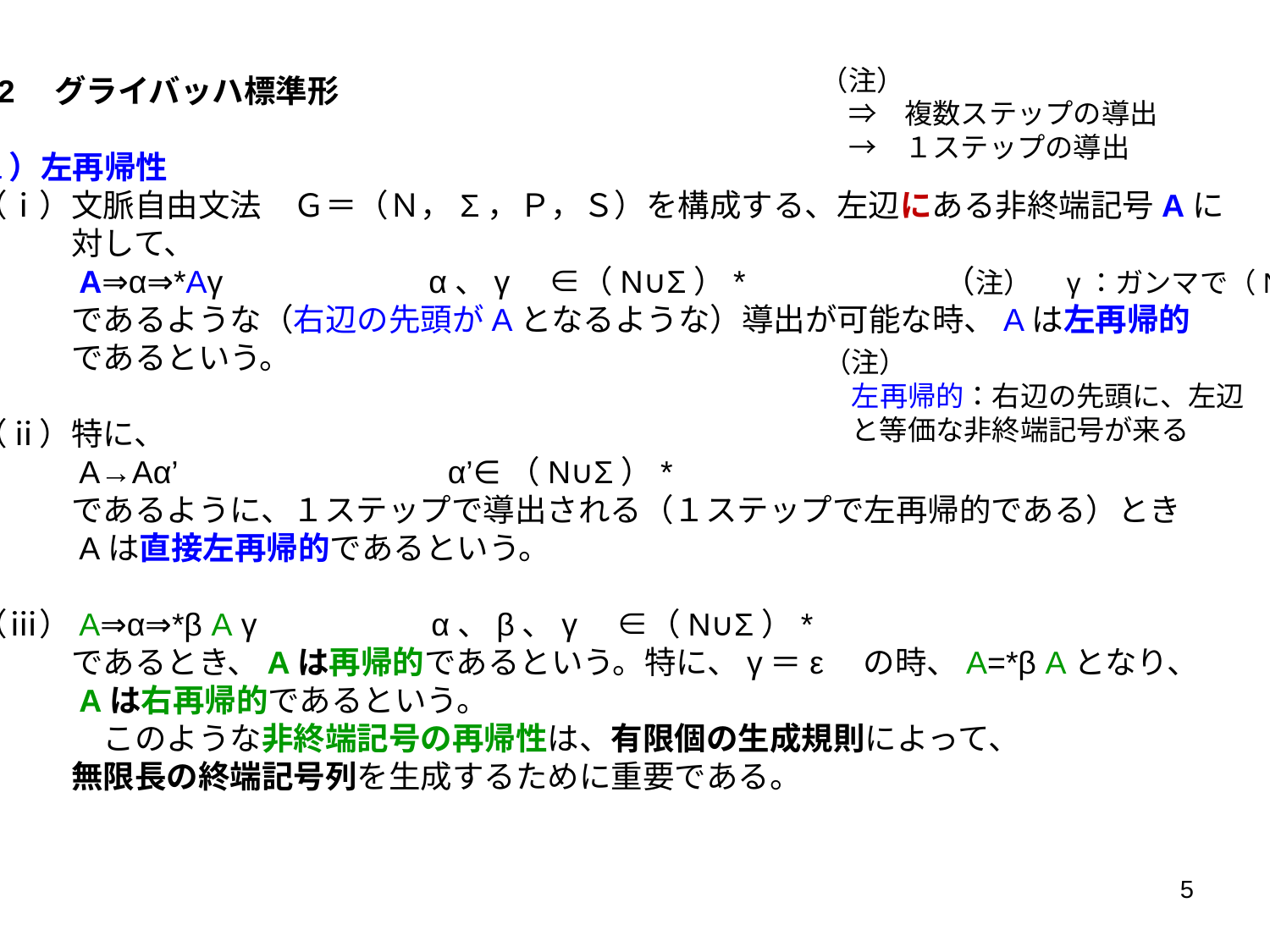

（注）
　⇒　複数ステップの導出
　→　１ステップの導出
4.5.2　グライバッハ標準形

（a）左再帰性
　（ⅰ）文脈自由文法　Ｇ＝（Ｎ，Σ，Ｐ，Ｓ）を構成する、左辺にある非終端記号Aに
　　　　対して、
　　　　A⇒α⇒*Aγ　　　　　　α、γ　∈（N∪Σ）*　　　　　　（注）　γ：ガンマで（N∪Σ）*
　　　　であるような（右辺の先頭がAとなるような）導出が可能な時、Aは左再帰的
　　　　であるという。

　（ⅱ）特に、
　　　　A→Aα’　　　　　　　　α’∈（N∪Σ）*
　　　　であるように、１ステップで導出される（１ステップで左再帰的である）とき
　　　　Aは直接左再帰的であるという。

　（ⅲ）A⇒α⇒*β A γ　　　　　α、β、γ　∈（N∪Σ）*
　　　　であるとき、Aは再帰的であるという。特に、γ＝ε　の時、A=*β Aとなり、
　　　　Aは右再帰的であるという。
　　　　　このような非終端記号の再帰性は、有限個の生成規則によって、
　　　　無限長の終端記号列を生成するために重要である。

（注）
　左再帰的：右辺の先頭に、左辺
　と等価な非終端記号が来る
5